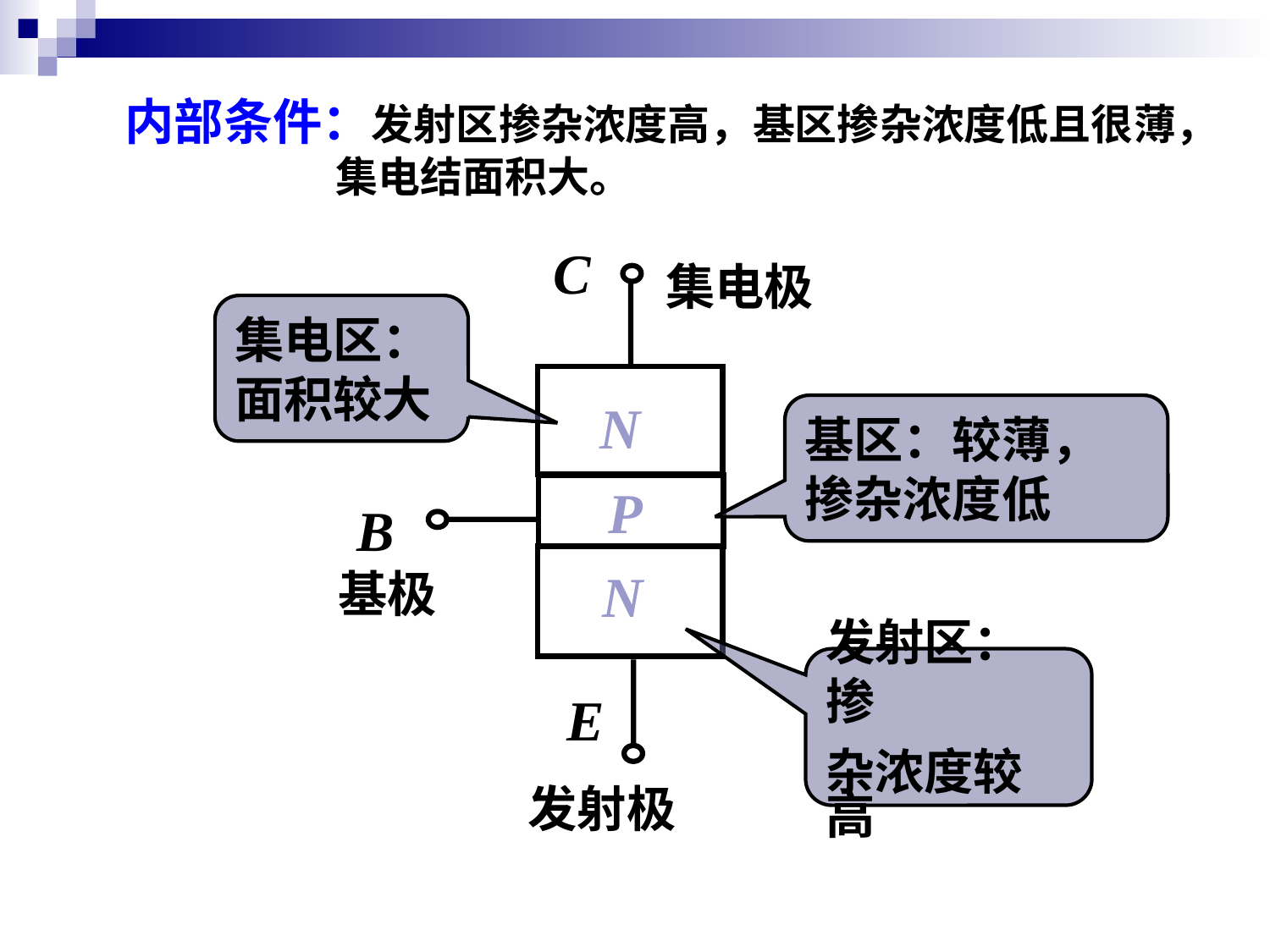

内部条件：发射区掺杂浓度高，基区掺杂浓度低且很薄，
                     集电结面积大。
C
B
E
集电极

N
P
N
基极
发射极
集电区：面积较大

基区：较薄，掺杂浓度低
发射区：掺
杂浓度较高

50